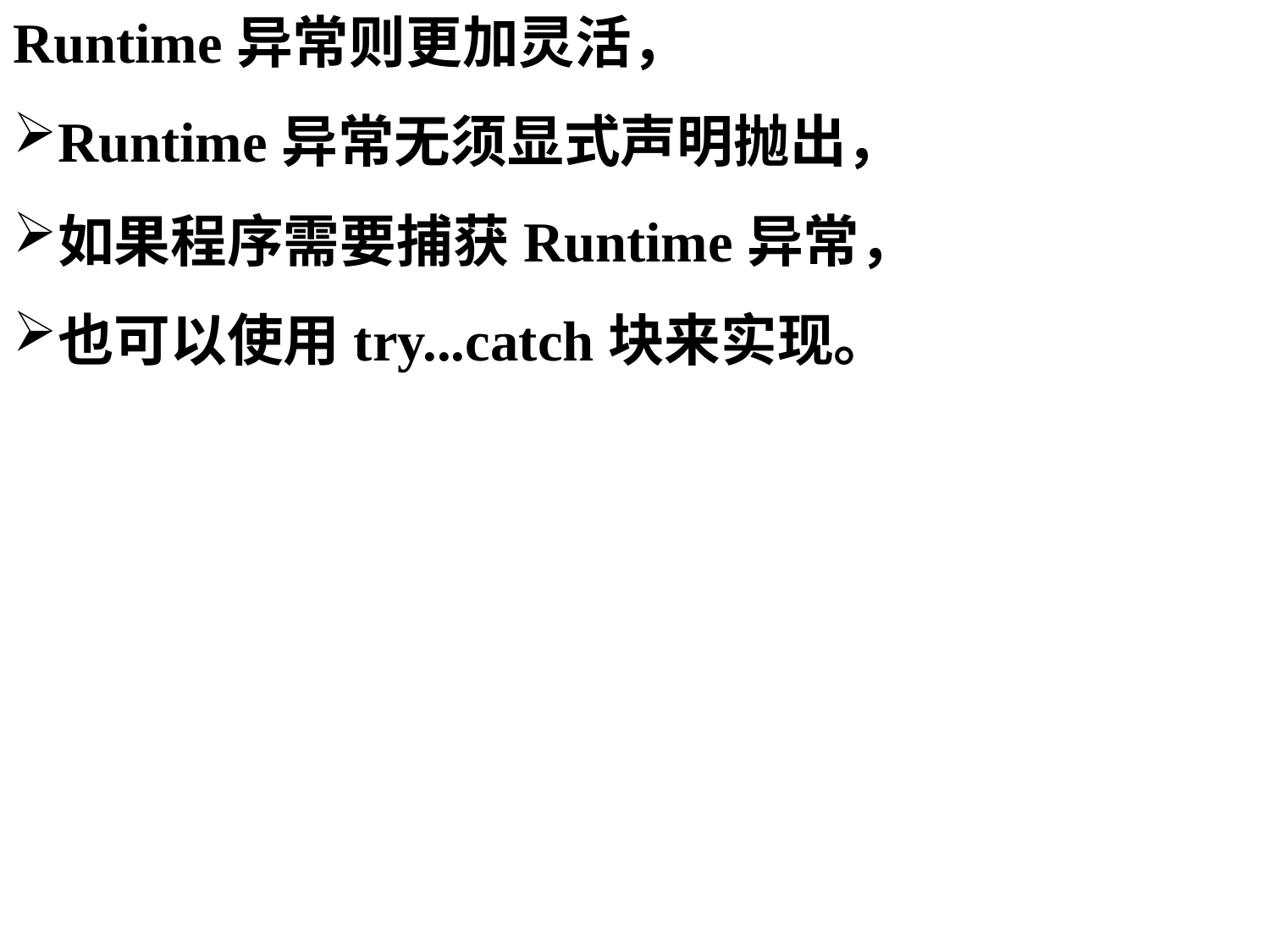

Runtime异常则更加灵活，
Runtime异常无须显式声明抛出，
如果程序需要捕获Runtime异常，
也可以使用try...catch块来实现。